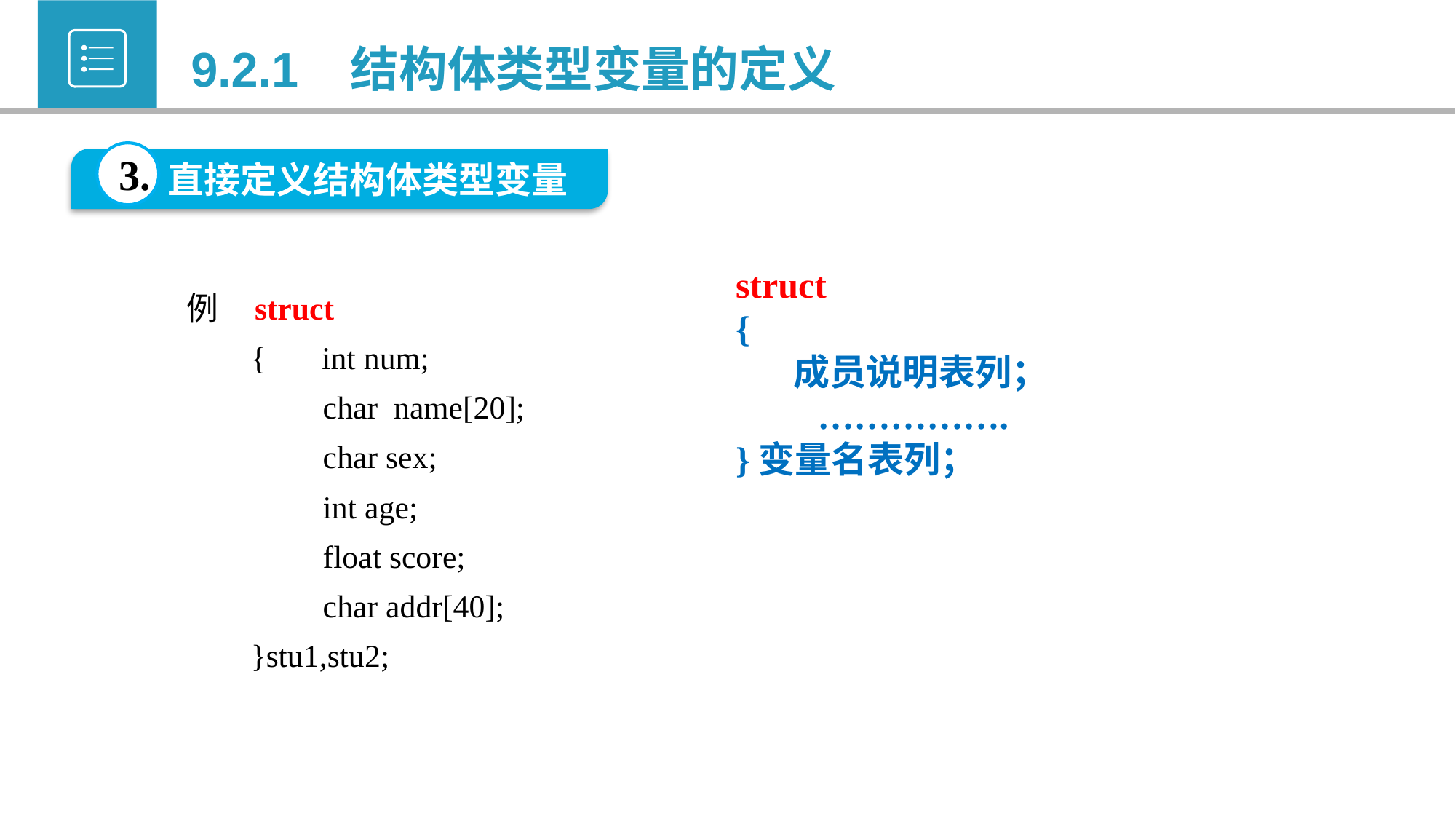

9.2.1   结构体类型变量的定义

3.

直接定义结构体类型变量
struct
{
      成员说明表列；
         …………….
}变量名表列；
例    struct
        {       int num;
                 char  name[20];
                 char sex;
                 int age;
                 float score;
                 char addr[40];
        }stu1,stu2;